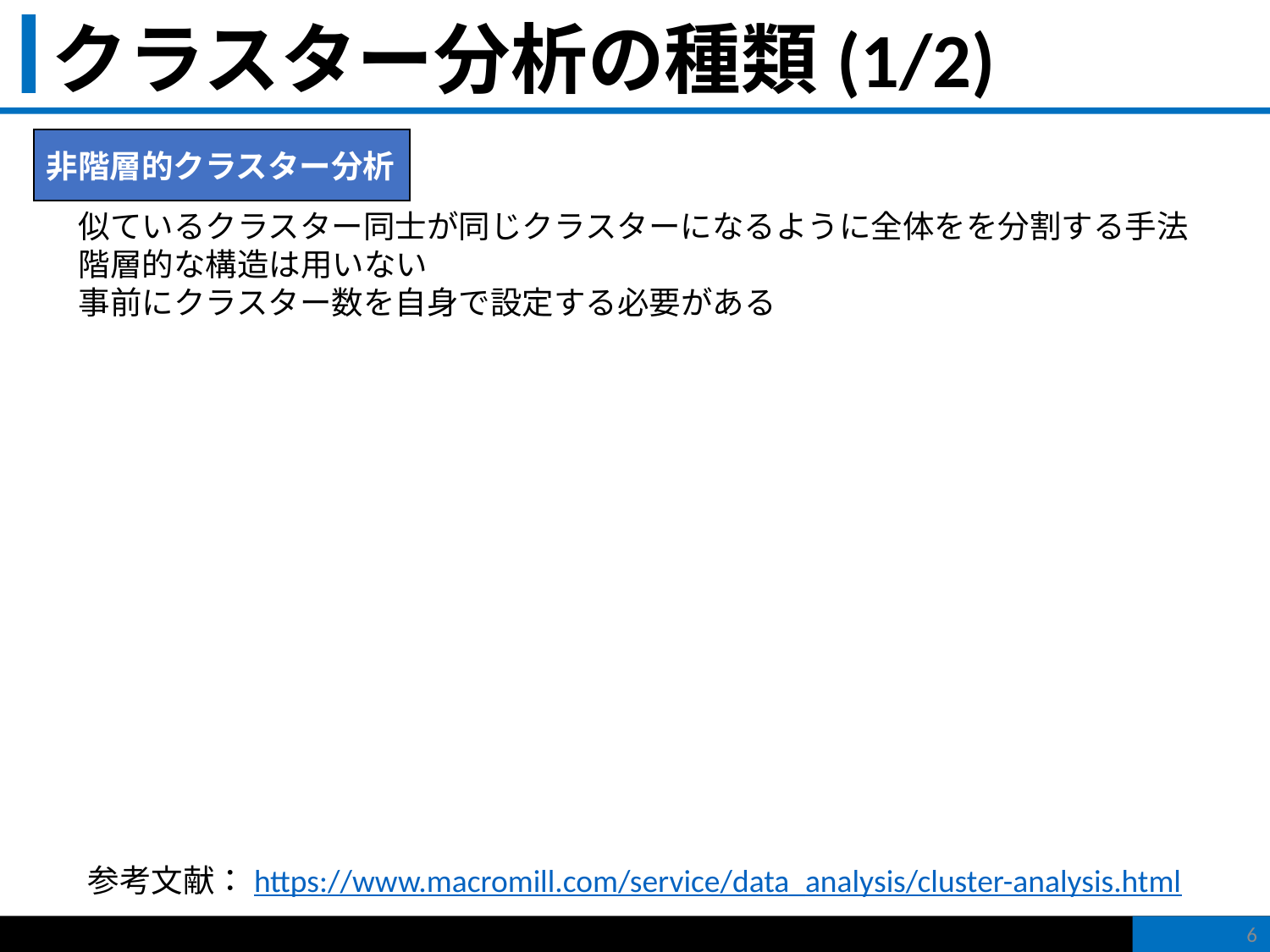

# クラスター分析の種類(1/2)
非階層的クラスター分析

似ているクラスター同士が同じクラスターになるように全体をを分割する手法
階層的な構造は用いない
事前にクラスター数を自身で設定する必要がある
参考文献：https://www.macromill.com/service/data_analysis/cluster-analysis.html

6